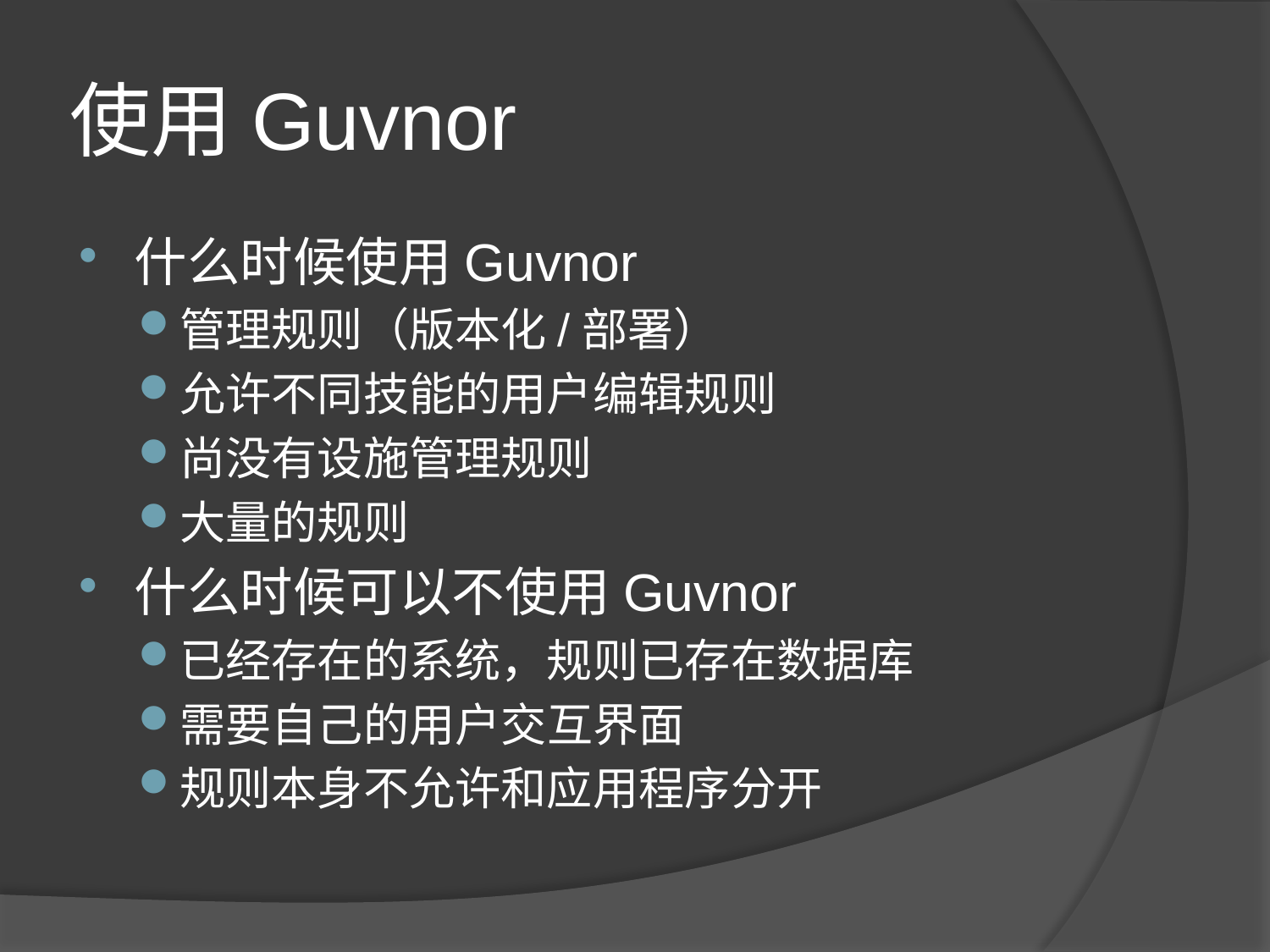

# 使用Guvnor
什么时候使用Guvnor
管理规则（版本化/部署）
允许不同技能的用户编辑规则
尚没有设施管理规则
大量的规则
什么时候可以不使用Guvnor
已经存在的系统，规则已存在数据库
需要自己的用户交互界面
规则本身不允许和应用程序分开